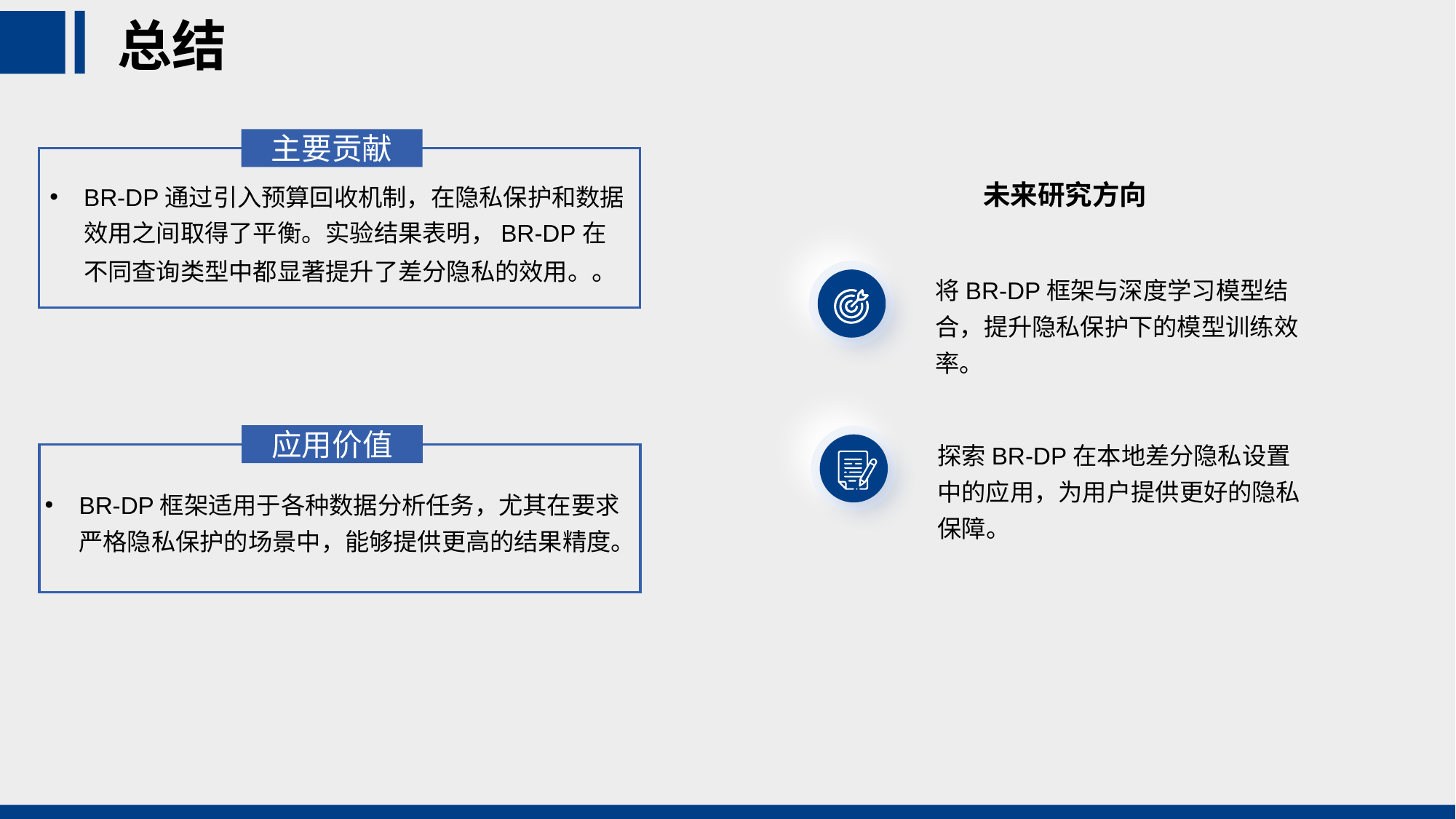

# 总结
主要贡献

BR-DP通过引入预算回收机制，在隐私保护和数据效用之间取得了平衡。实验结果表明，BR-DP在不同查询类型中都显著提升了差分隐私的效用。。
未来研究方向

将BR-DP框架与深度学习模型结合，提升隐私保护下的模型训练效率。
应用价值

探索BR-DP在本地差分隐私设置中的应用，为用户提供更好的隐私保障。

BR-DP框架适用于各种数据分析任务，尤其在要求严格隐私保护的场景中，能够提供更高的结果精度。